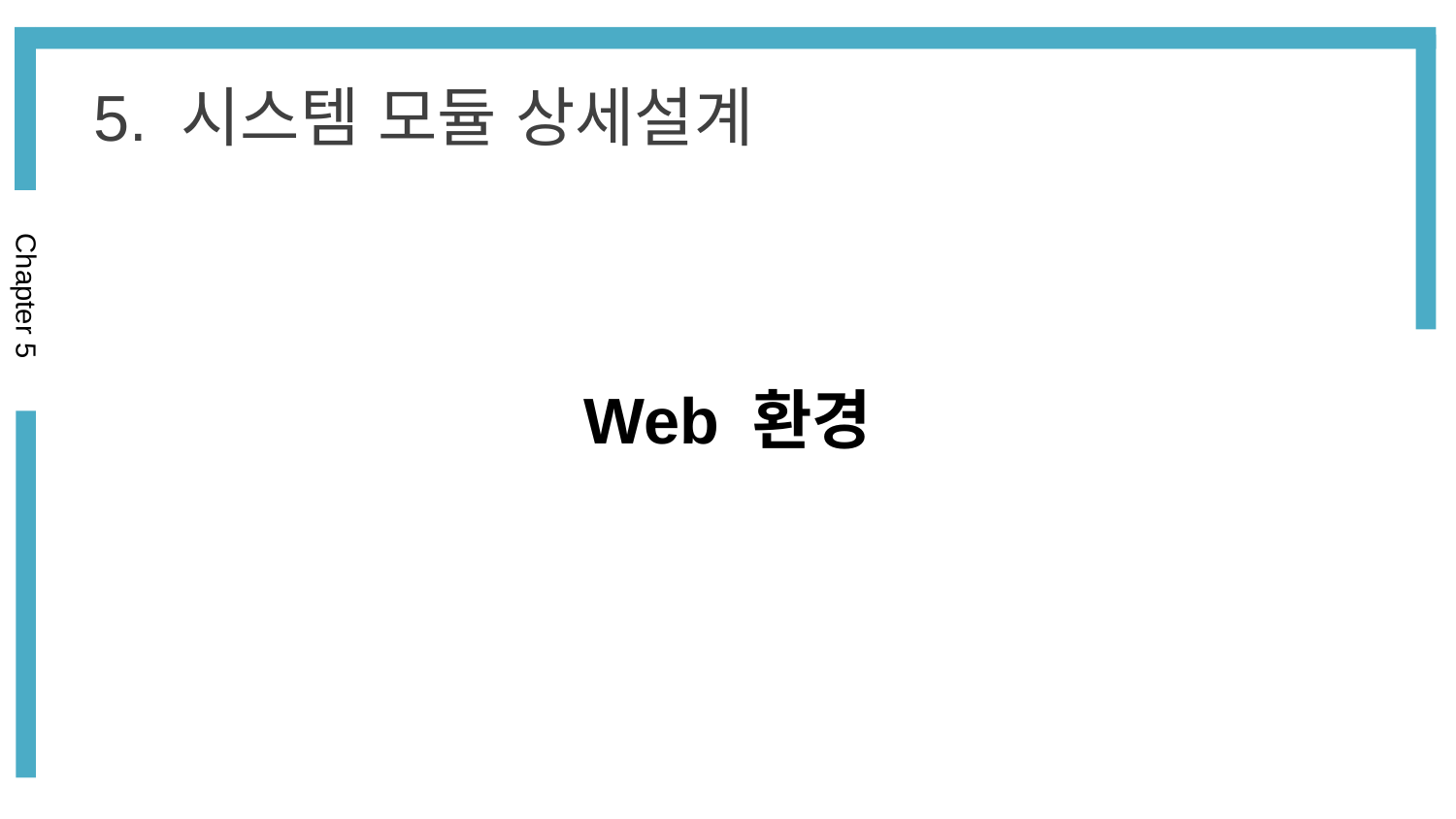

5. 시스템 모듈 상세설계

Web 환경
Chapter 5